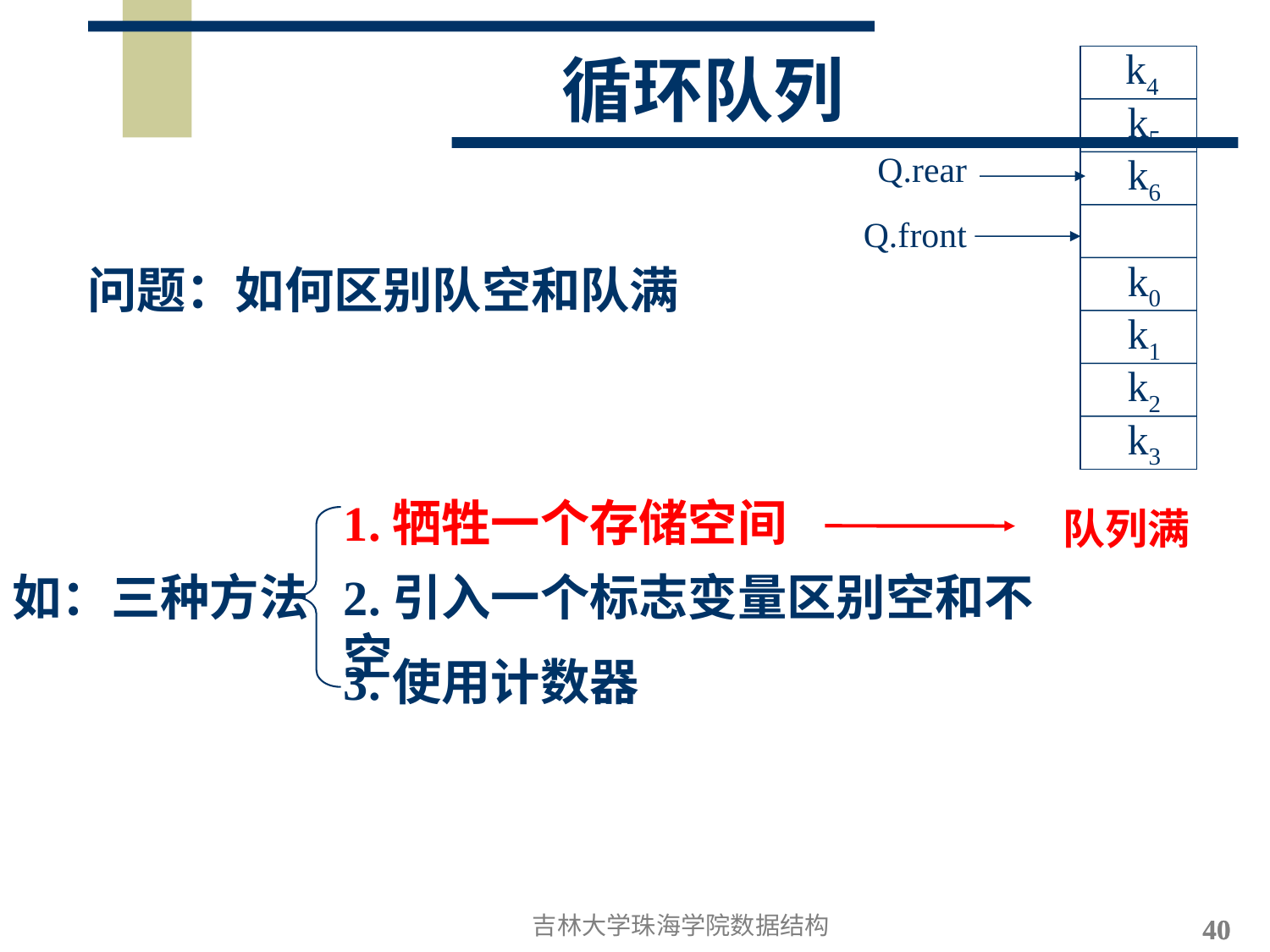

循环队列
k4

k5
Q.rear

k6
Q.front

k0
k1
k2
k3
队列满
问题：如何区别队空和队满
1.牺牲一个存储空间

如：三种方法

2.引入一个标志变量区别空和不空
3.使用计数器
吉林大学珠海学院数据结构